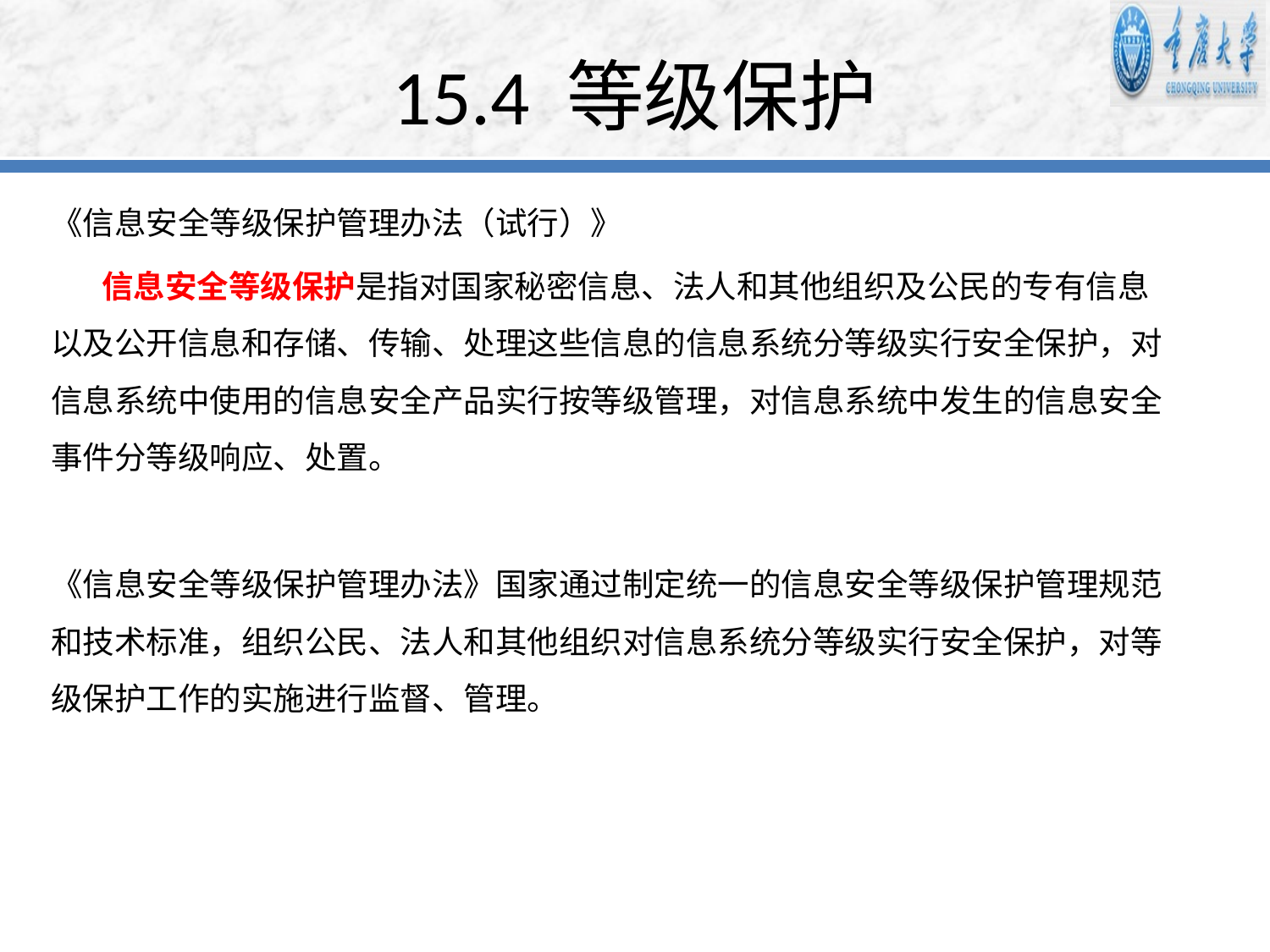

# 15.4 等级保护
《信息安全等级保护管理办法（试行）》
      信息安全等级保护是指对国家秘密信息、法人和其他组织及公民的专有信息以及公开信息和存储、传输、处理这些信息的信息系统分等级实行安全保护，对信息系统中使用的信息安全产品实行按等级管理，对信息系统中发生的信息安全事件分等级响应、处置。

《信息安全等级保护管理办法》国家通过制定统一的信息安全等级保护管理规范和技术标准，组织公民、法人和其他组织对信息系统分等级实行安全保护，对等级保护工作的实施进行监督、管理。